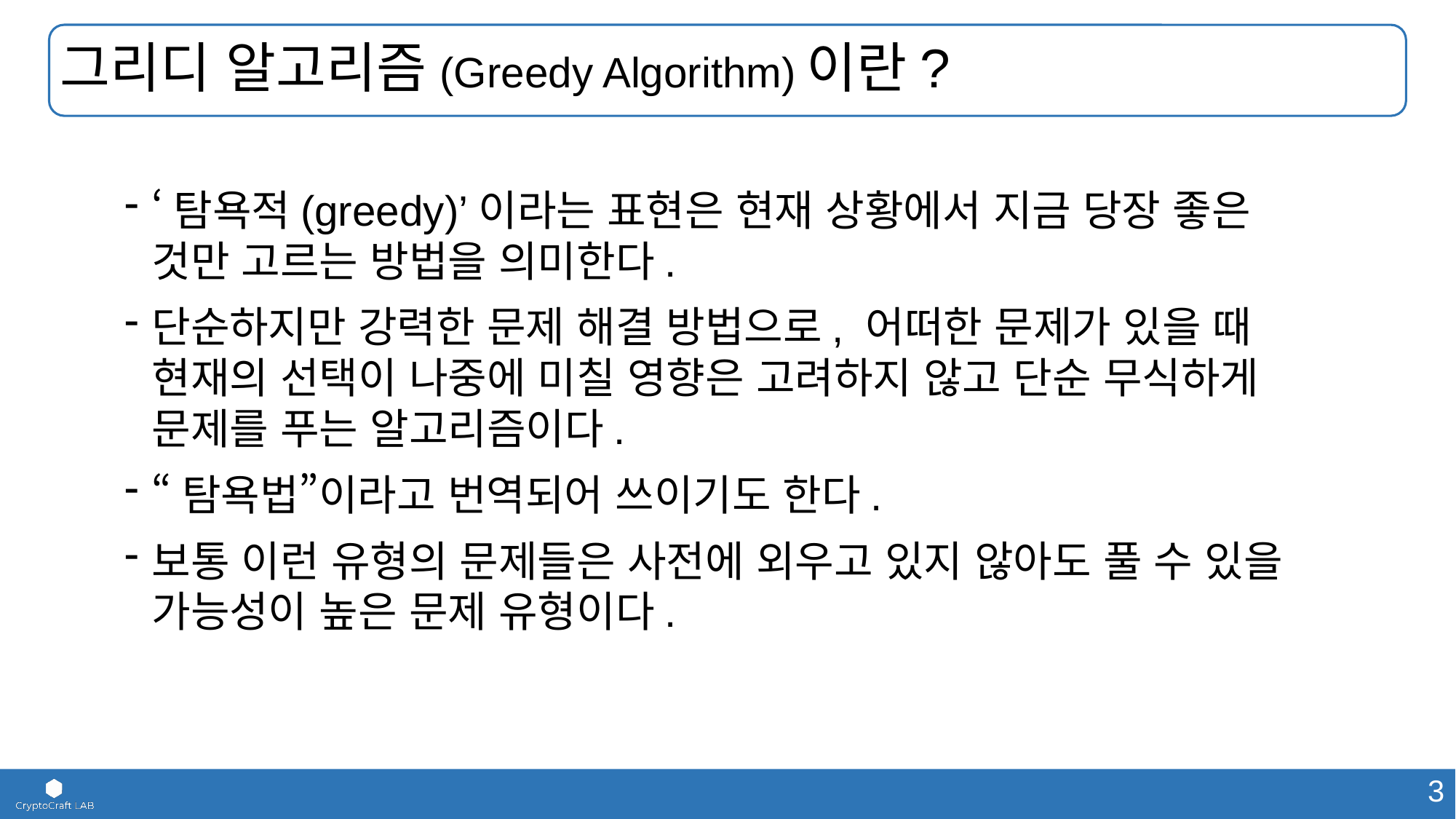

# 그리디 알고리즘(Greedy Algorithm)이란?
‘탐욕적(greedy)’이라는 표현은 현재 상황에서 지금 당장 좋은 것만 고르는 방법을 의미한다.
단순하지만 강력한 문제 해결 방법으로, 어떠한 문제가 있을 때 현재의 선택이 나중에 미칠 영향은 고려하지 않고 단순 무식하게 문제를 푸는 알고리즘이다.
“탐욕법”이라고 번역되어 쓰이기도 한다.
보통 이런 유형의 문제들은 사전에 외우고 있지 않아도 풀 수 있을 가능성이 높은 문제 유형이다.